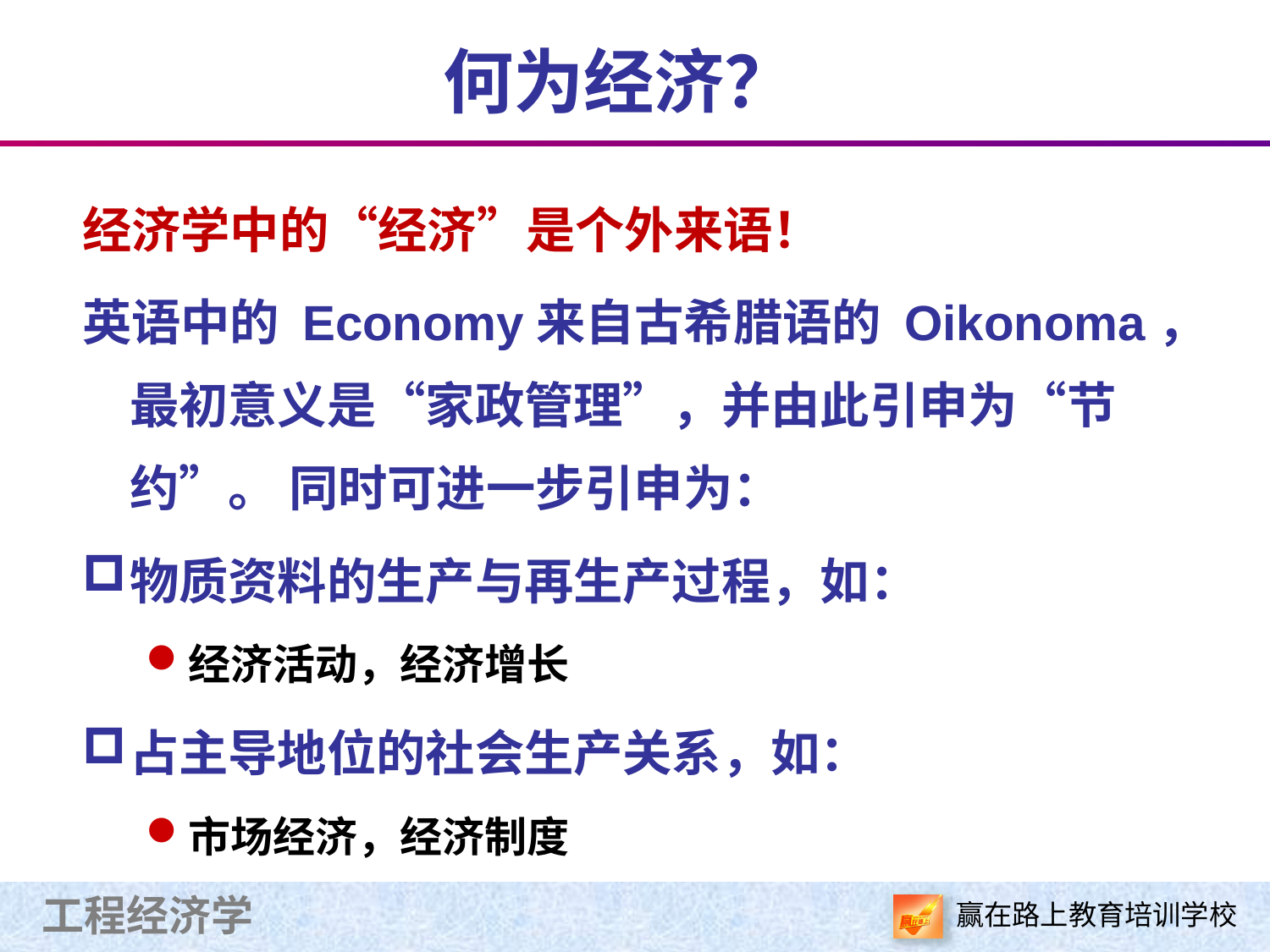

# 何为经济？
经济学中的“经济”是个外来语！
英语中的 Economy来自古希腊语的 Oikonoma，最初意义是“家政管理”，并由此引申为“节约”。 同时可进一步引申为：
物质资料的生产与再生产过程，如：
经济活动，经济增长
占主导地位的社会生产关系，如：
市场经济，经济制度